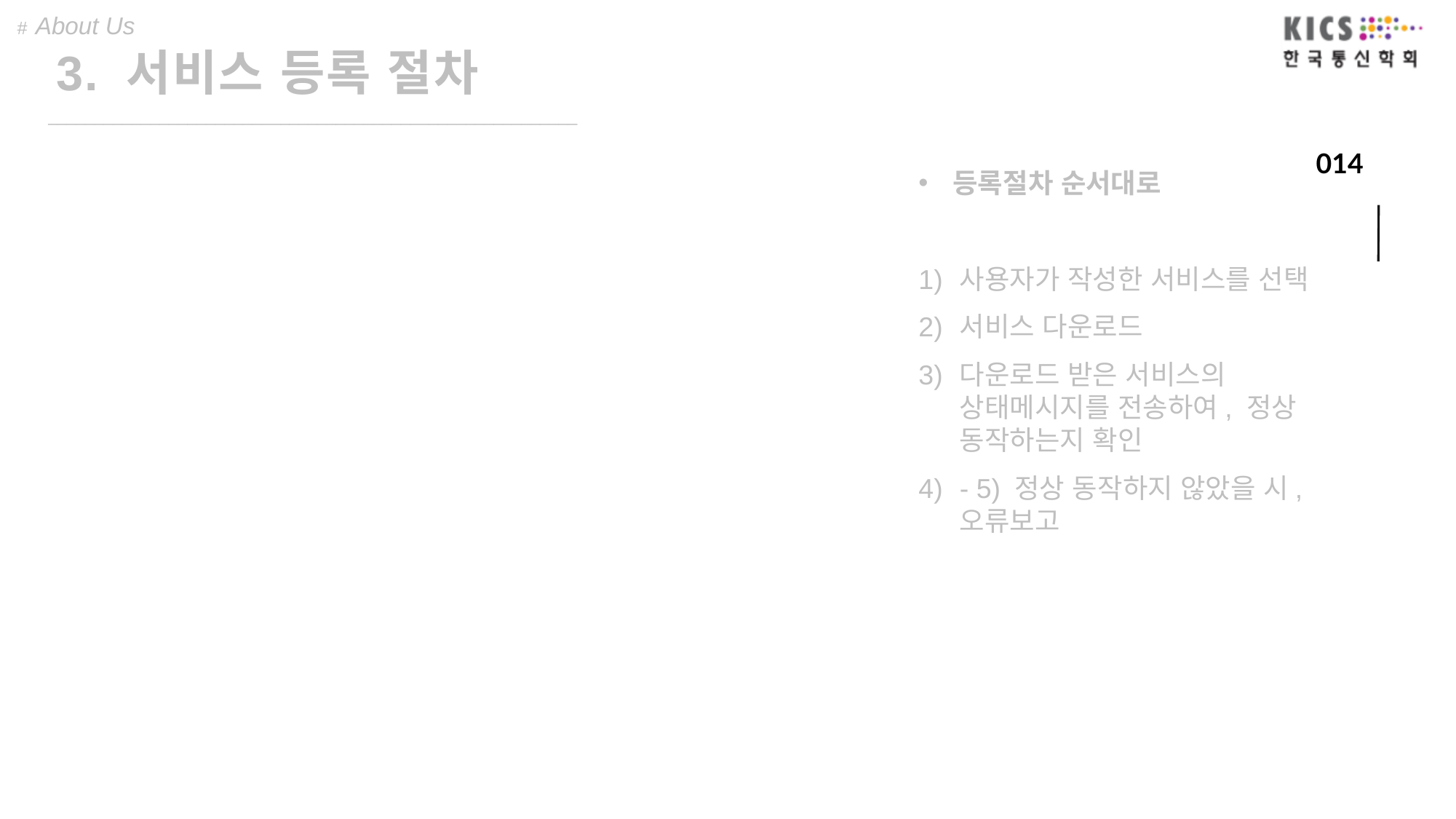

# About Us
3. 서비스 등록 절차
_________________________________________________________
등록절차 순서대로

사용자가 작성한 서비스를 선택
서비스 다운로드
다운로드 받은 서비스의 상태메시지를 전송하여, 정상 동작하는지 확인
- 5) 정상 동작하지 않았을 시, 오류보고